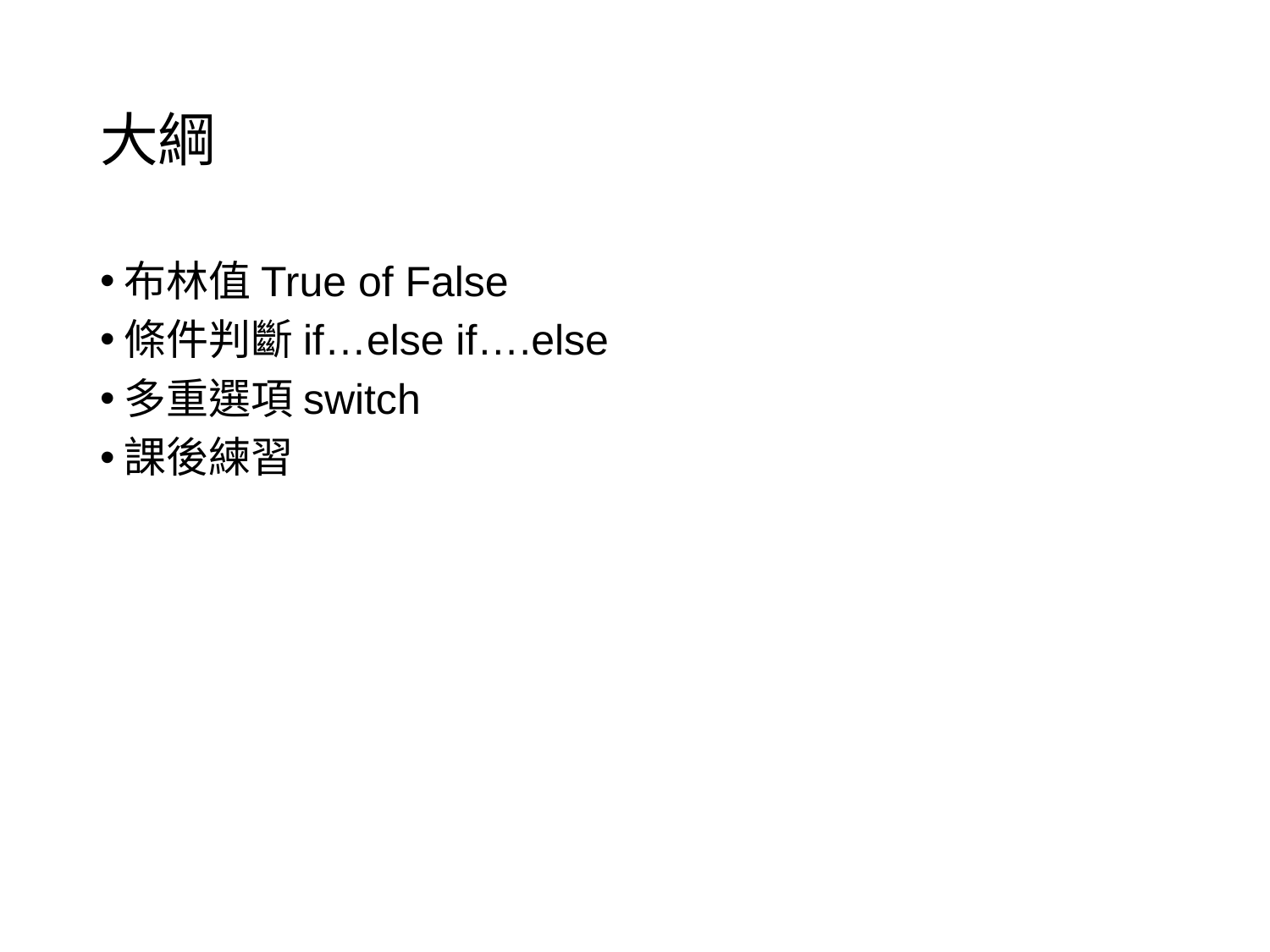

# 大綱
布林值True of False
條件判斷if…else if….else
多重選項switch
課後練習